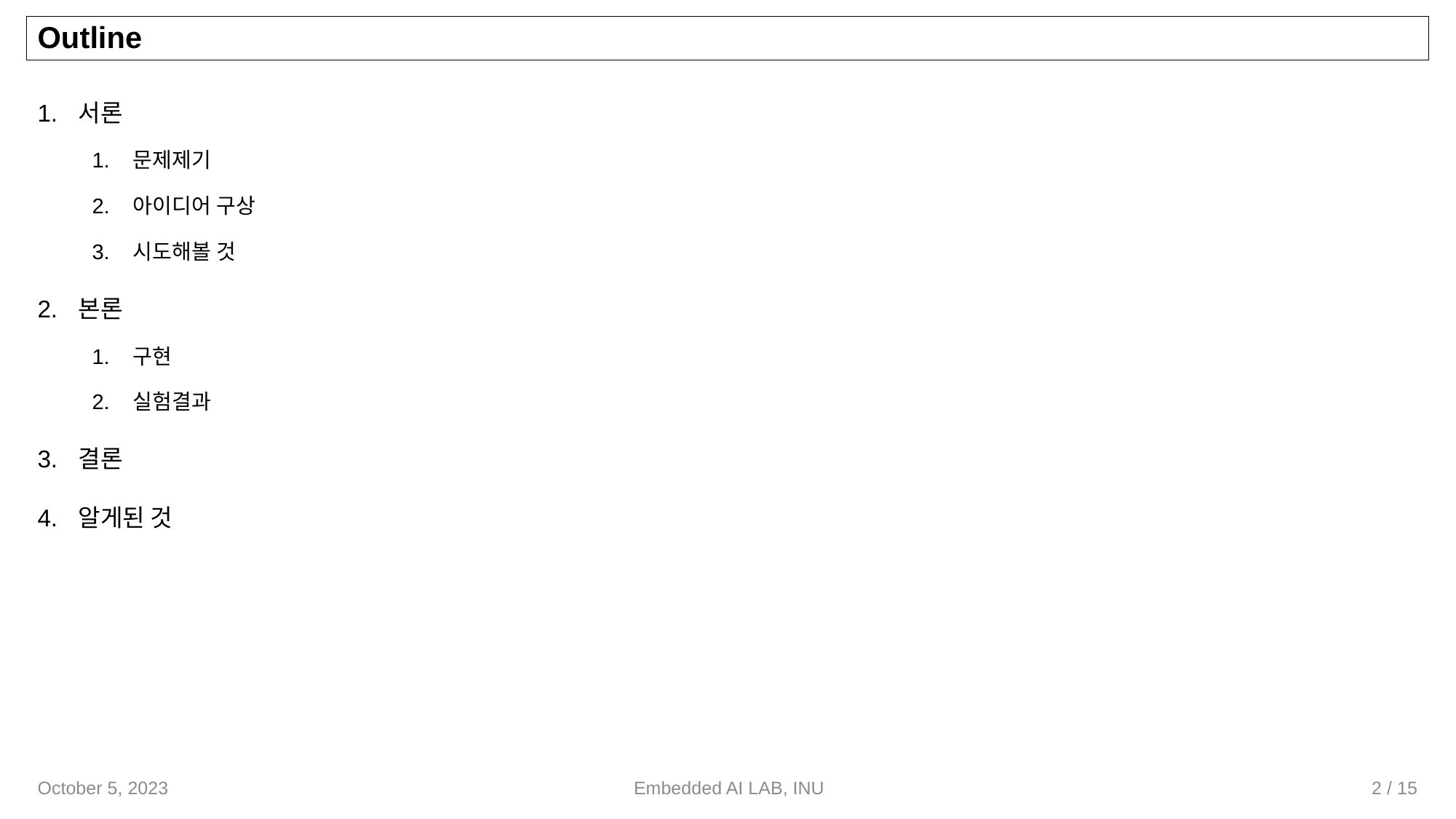

# Outline
서론
문제제기
아이디어 구상
시도해볼 것
본론
구현
실험결과
결론
알게된 것

Embedded AI LAB, INU
2 / 15
October 5, 2023